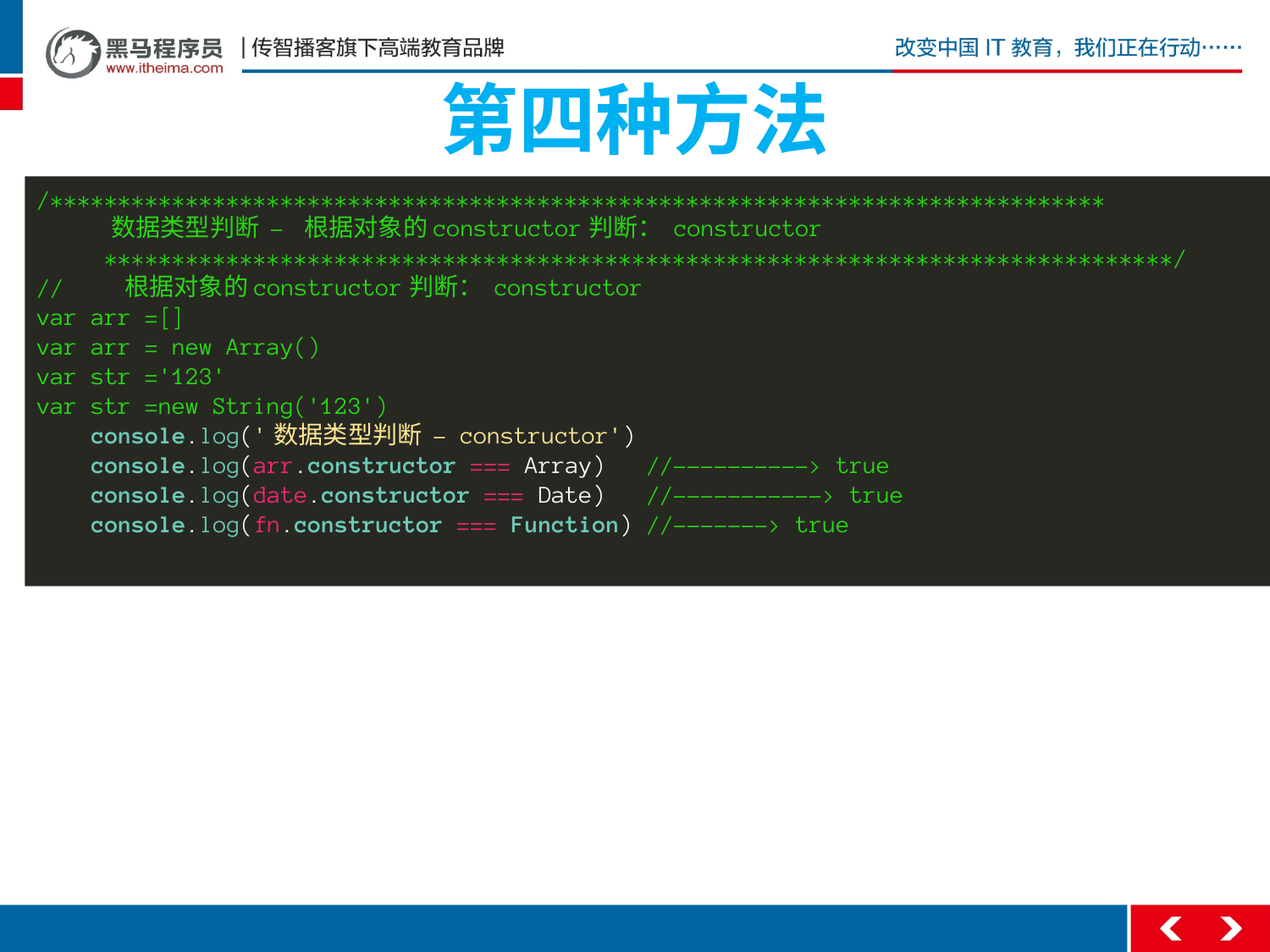

# 第四种方法
/******************************************************************************
     数据类型判断 - 根据对象的constructor判断： constructor
     *******************************************************************************/
//    根据对象的constructor判断： constructor
var arr =[]
var arr = new Array()
var str ='123'
var str =new String('123')
    console.log('数据类型判断 - constructor')
    console.log(arr.constructor === Array)   //----------> true
    console.log(date.constructor === Date)   //-----------> true
    console.log(fn.constructor === Function) //-------> true